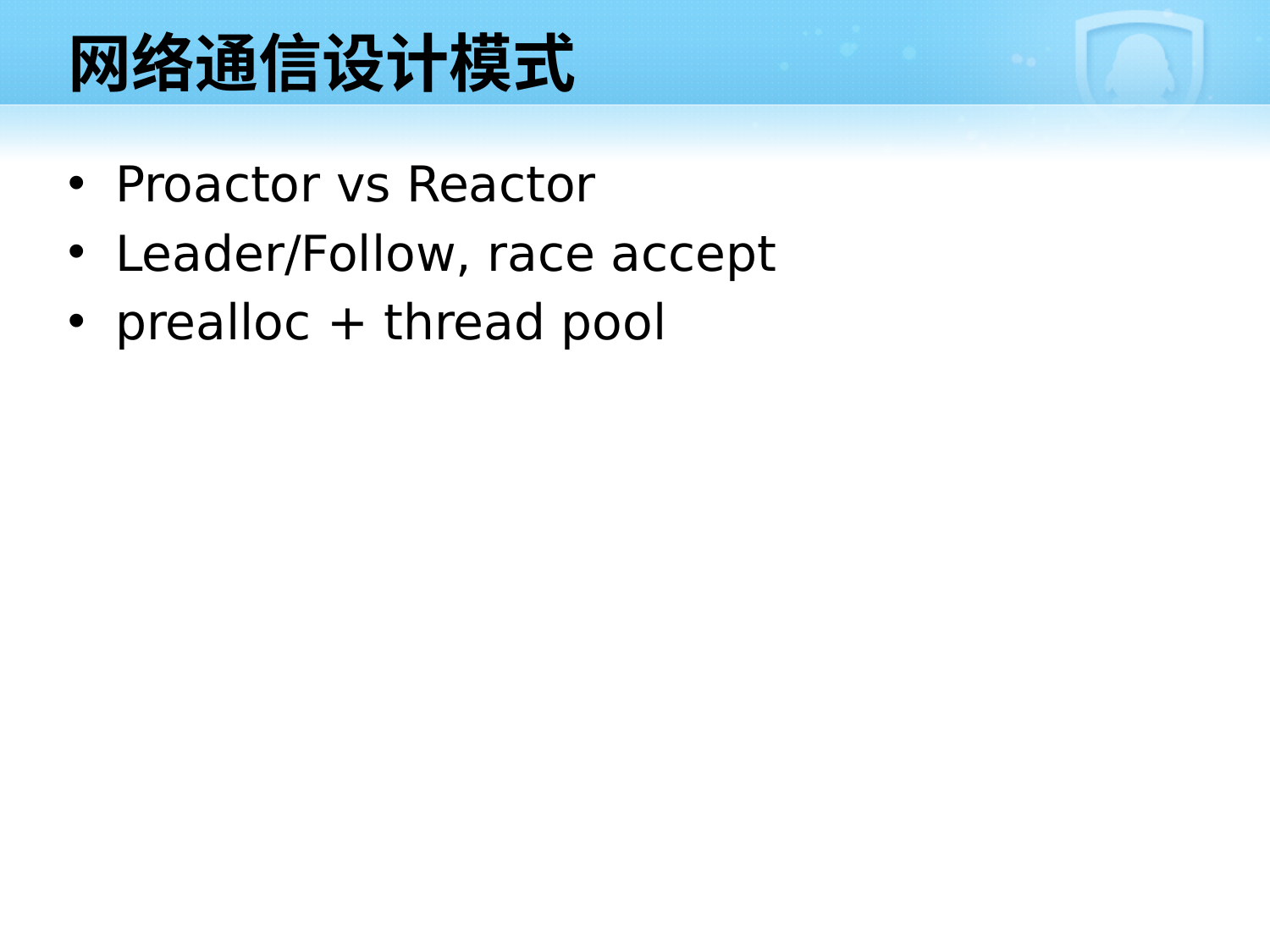

# 网络通信设计模式
Proactor vs Reactor
Leader/Follow, race accept
prealloc + thread pool